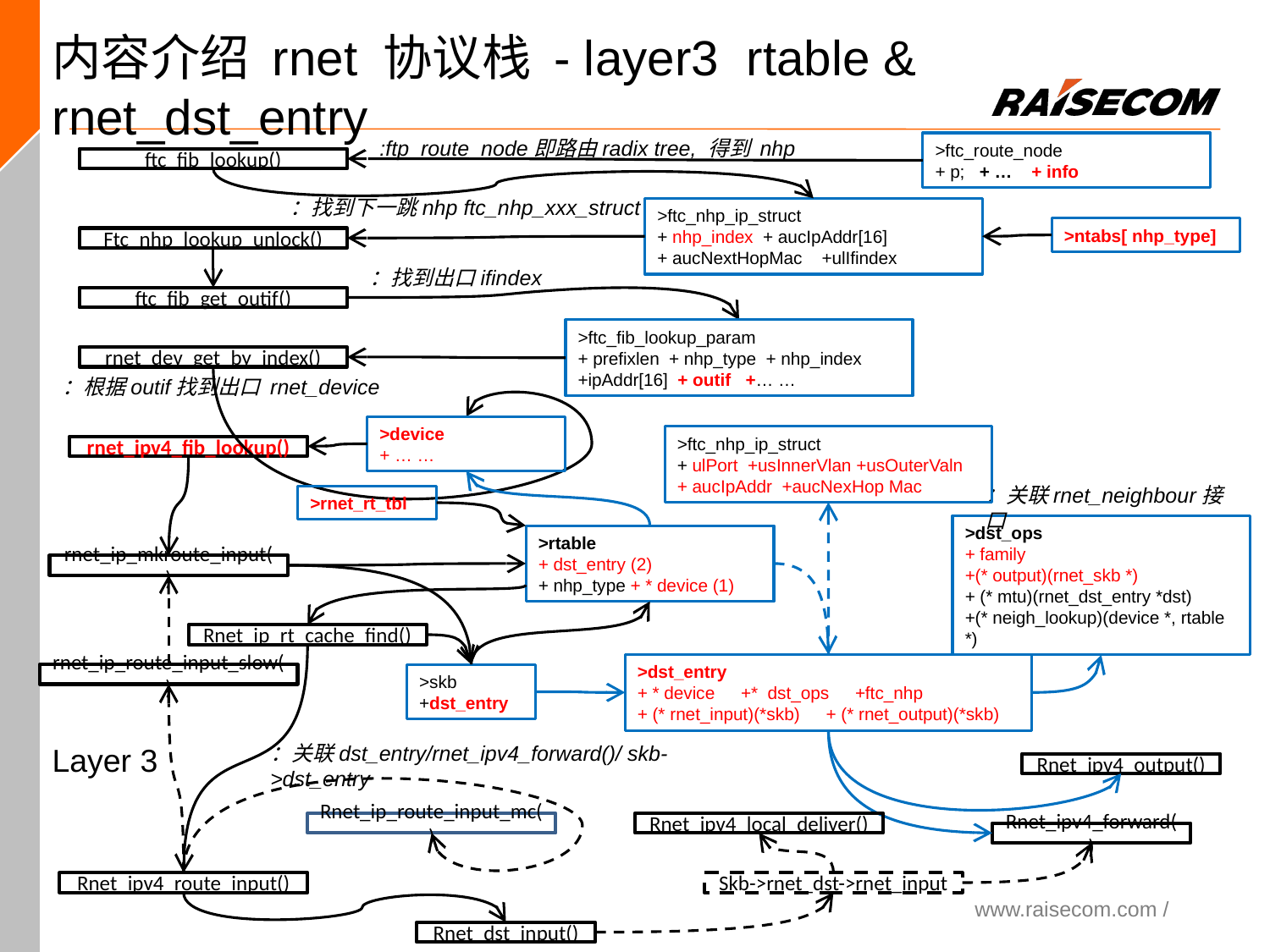

内容介绍 rnet 协议栈 - layer3  rtable & rnet_dst_entry
:ftp_route_node即路由radix tree, 得到 nhp
>ftc_route_node
+ p;   + …    + info
ftc_fib_lookup()
：找到下一跳nhp ftc_nhp_xxx_struct
>ftc_nhp_ip_struct
+ nhp_index  + aucIpAddr[16]
+ aucNextHopMac    +ulIfindex
>ntabs[ nhp_type]
Ftc_nhp_lookup_unlock()
：找到出口ifindex
ftc_fib_get_outif()
>ftc_fib_lookup_param
+ prefixlen  + nhp_type  + nhp_index   +ipAddr[16]  + outif   +… …
rnet_dev_get_by_index()
：根据outif找到出口 rnet_device
>device
+ … …
>ftc_nhp_ip_struct
+ ulPort  +usInnerVlan +usOuterValn
+ aucIpAddr  +aucNexHop Mac
rnet_ipv4_fib_lookup()
：关联rnet_neighbour接口
>rnet_rt_tbl
>dst_ops
+ family
+(* output)(rnet_skb *)
+ (* mtu)(rnet_dst_entry *dst)
+(* neigh_lookup)(device *, rtable *)
>rtable
+ dst_entry (2)
+ nhp_type + * device (1)
rnet_ip_mkroute_input()
Rnet_ip_rt_cache_find()
>dst_entry
+ * device　+*  dst_ops　+ftc_nhp
+ (* rnet_input)(*skb)　+ (* rnet_output)(*skb)
rnet_ip_route_input_slow()
>skb
+dst_entry
Layer 3
：关联dst_entry/rnet_ipv4_forward()/ skb->dst_entry
Rnet_ipv4_output()
Rnet_ip_route_input_mc()
Rnet_ipv4_local_deliver()
Rnet_ipv4_forward()
Rnet_ipv4_route_input()
Skb->rnet_dst->rnet_input
Rnet_dst_input()